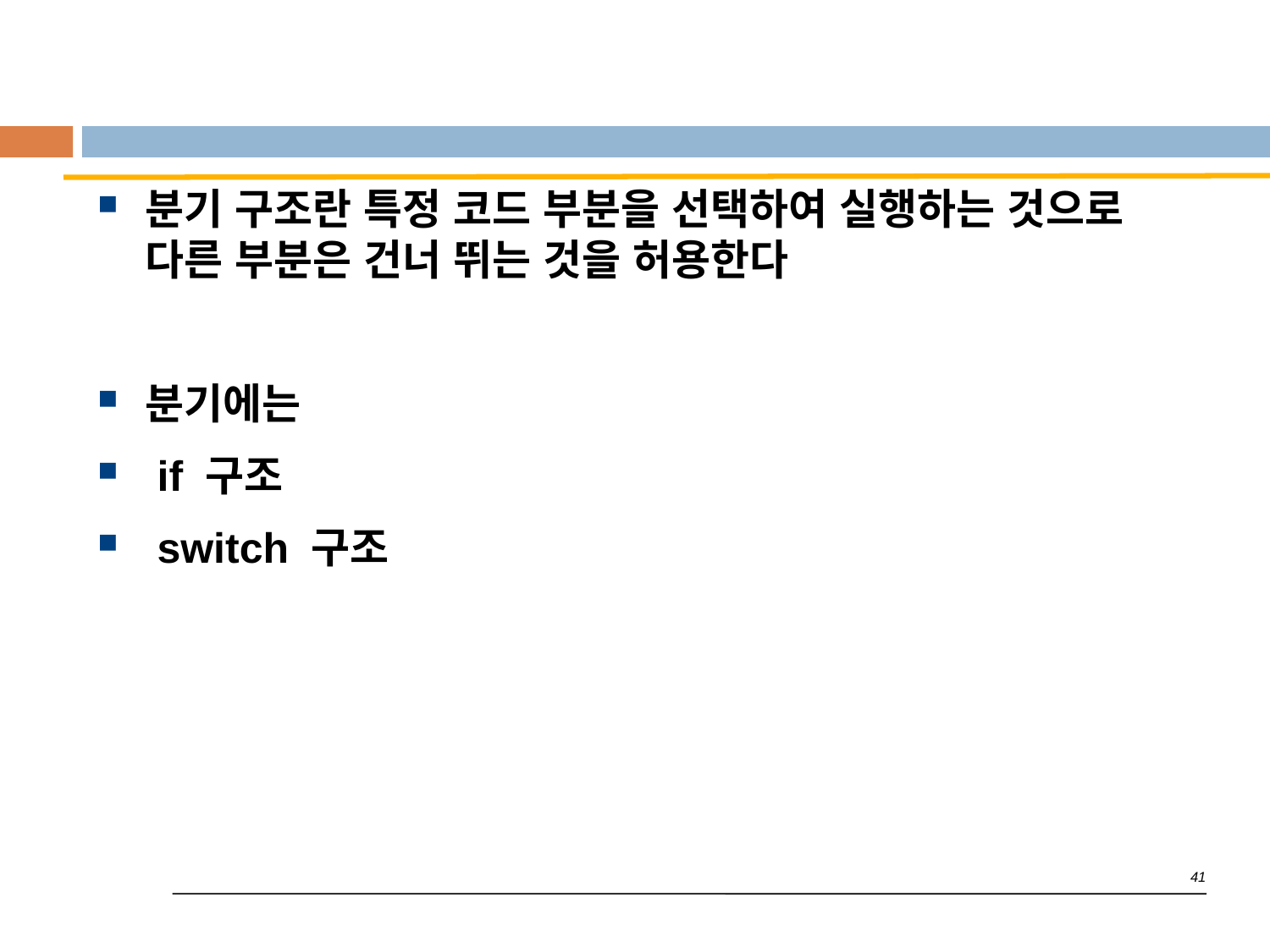

#
분기 구조란 특정 코드 부분을 선택하여 실행하는 것으로 다른 부분은 건너 뛰는 것을 허용한다

분기에는
 if 구조
 switch 구조
41